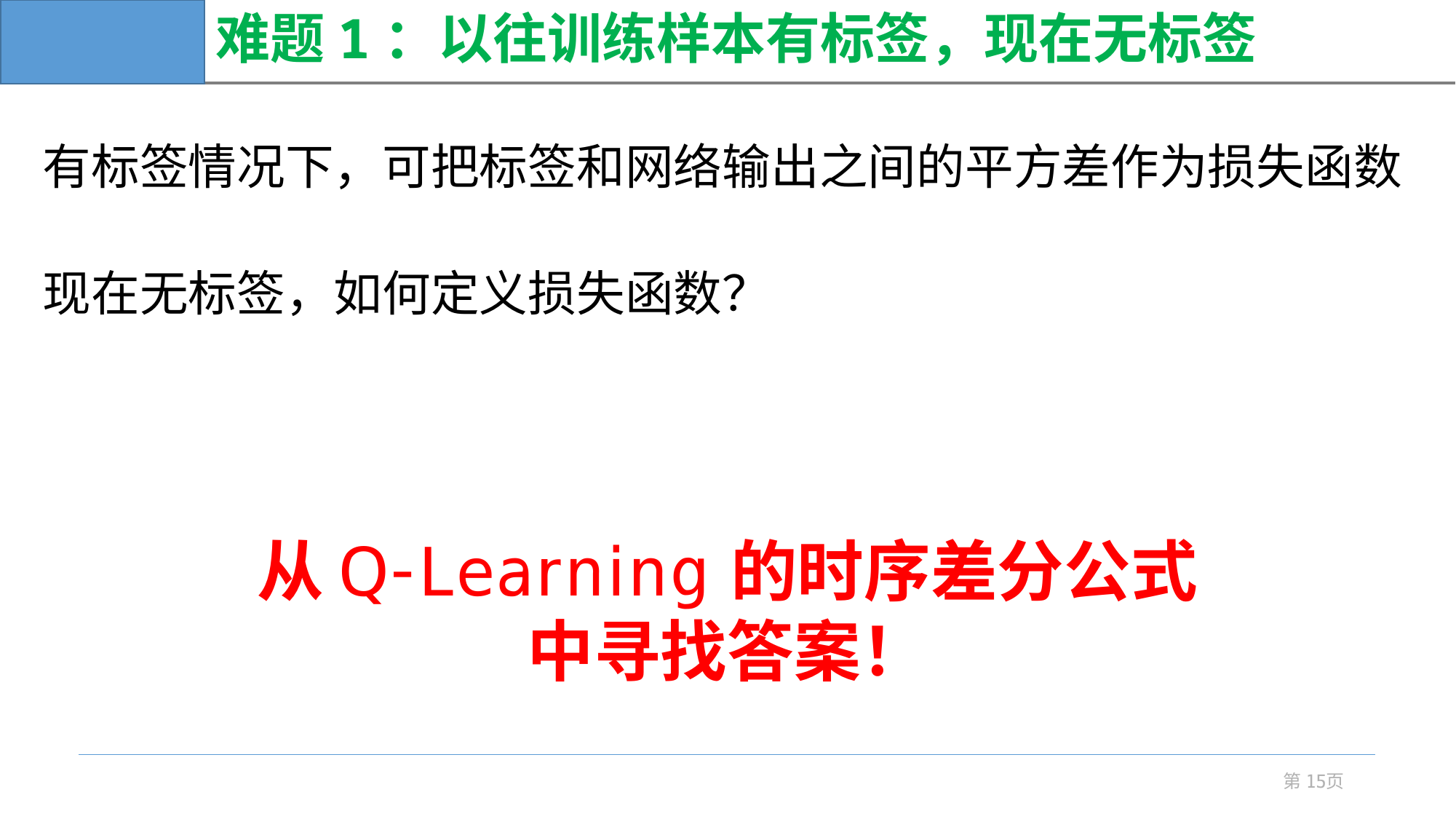

# 难题1：以往训练样本有标签，现在无标签
有标签情况下，可把标签和网络输出之间的平方差作为损失函数
现在无标签，如何定义损失函数？
从Q-Learning的时序差分公式中寻找答案！
第15页